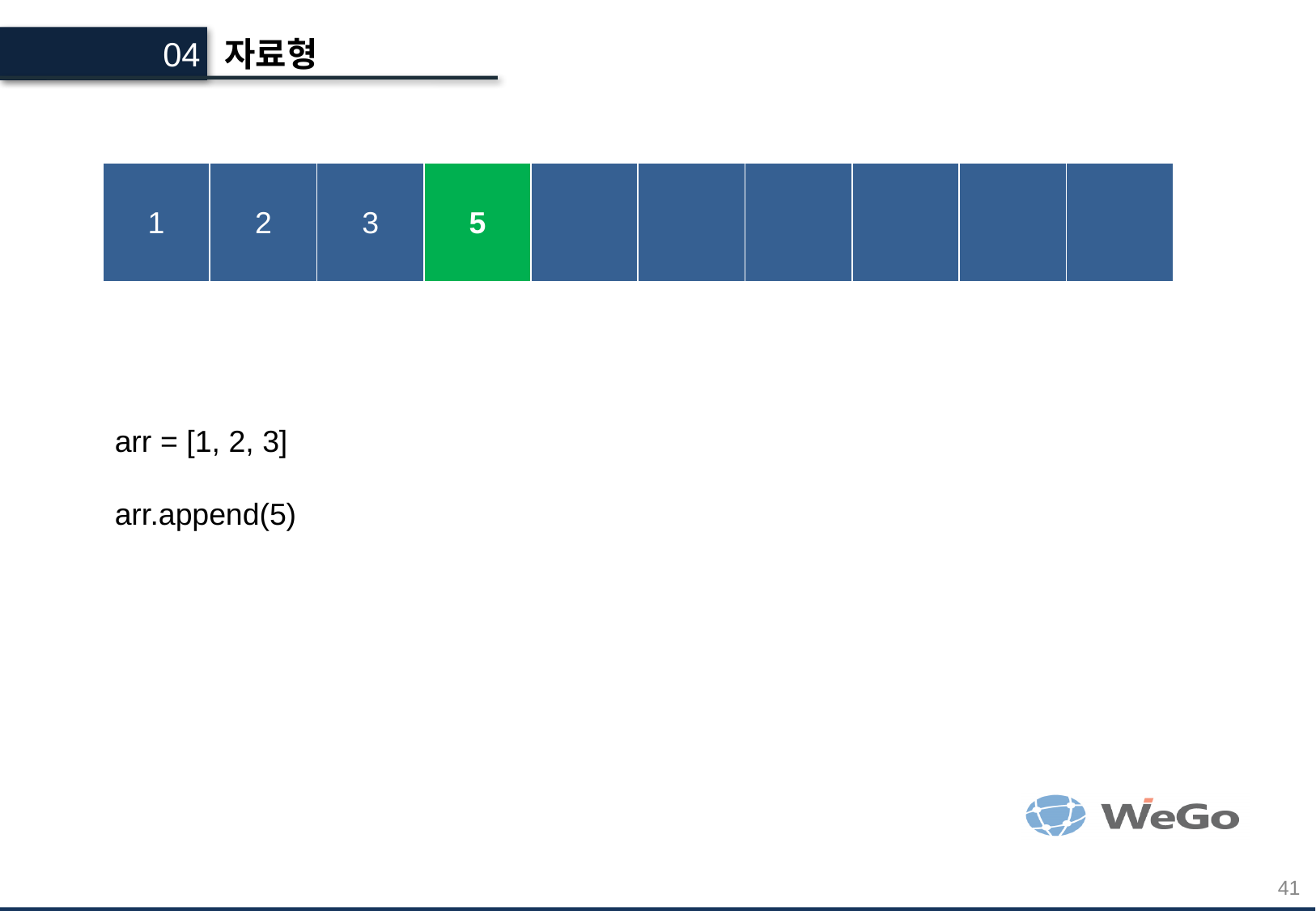

04
자료형
| 1 | 2 | 3 | 5 |  |  |  |  |  |  |
| --- | --- | --- | --- | --- | --- | --- | --- | --- | --- |
arr = [1, 2, 3]

arr.append(5)

41